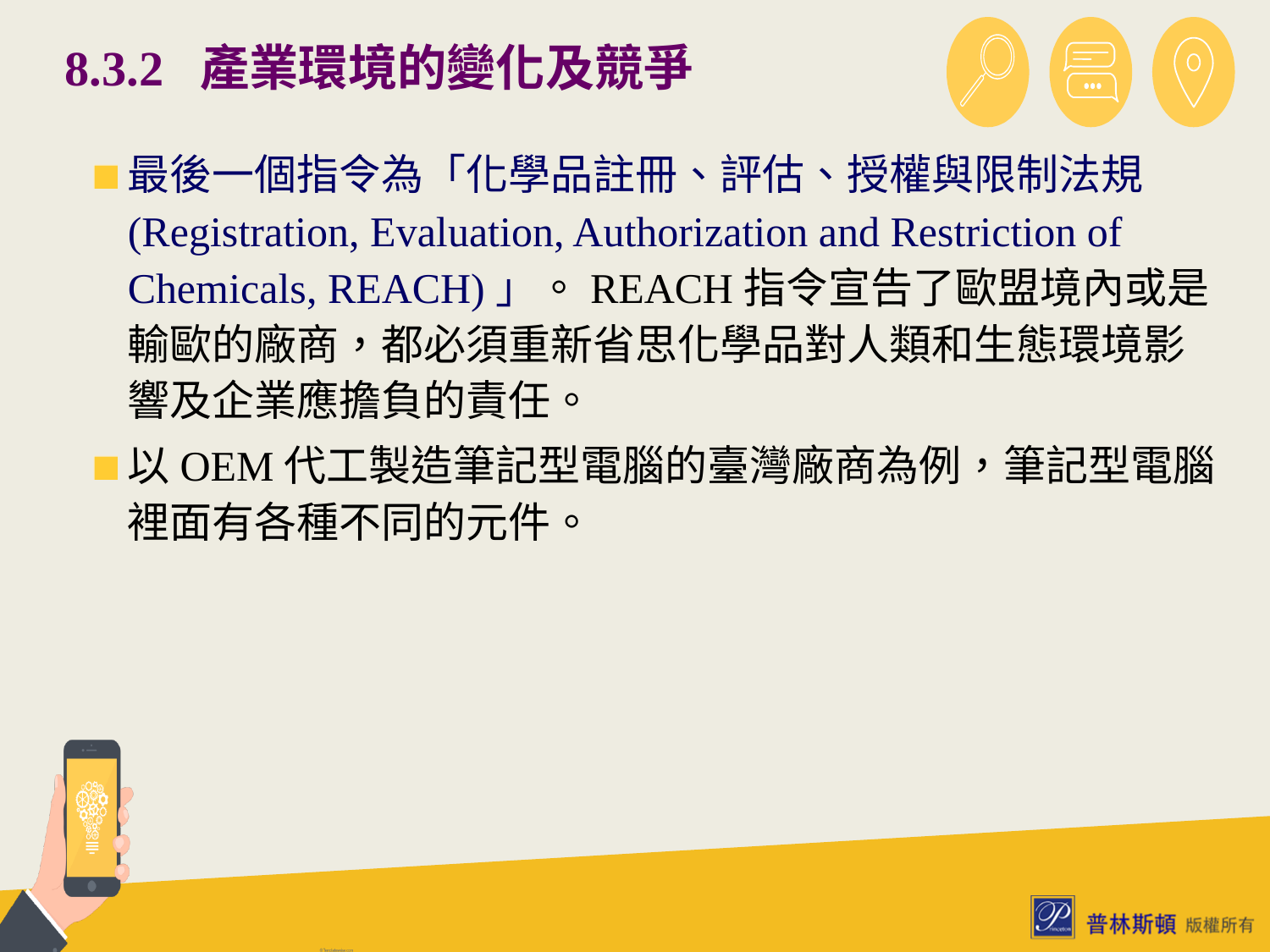

# 8.3.2  產業環境的變化及競爭
最後一個指令為「化學品註冊、評估、授權與限制法規 (Registration, Evaluation, Authorization and Restriction of Chemicals, REACH)」。REACH指令宣告了歐盟境內或是輸歐的廠商，都必須重新省思化學品對人類和生態環境影響及企業應擔負的責任。
以OEM代工製造筆記型電腦的臺灣廠商為例，筆記型電腦裡面有各種不同的元件。